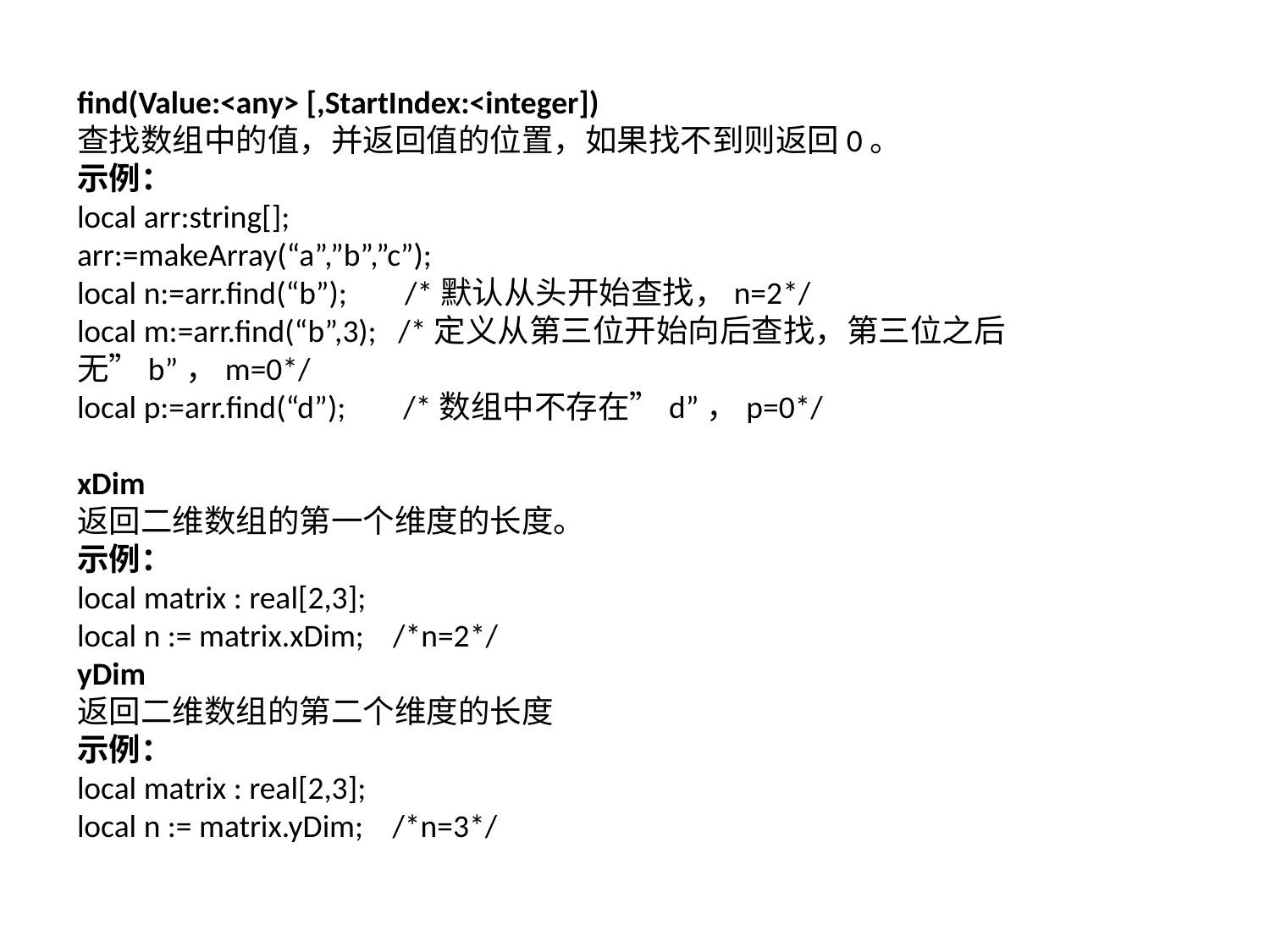

find(Value:<any> [,StartIndex:<integer])
查找数组中的值，并返回值的位置，如果找不到则返回0。
示例：
local arr:string[];
arr:=makeArray(“a”,”b”,”c”);
local n:=arr.find(“b”);        /*默认从头开始查找，n=2*/
local m:=arr.find(“b”,3);   /*定义从第三位开始向后查找，第三位之后无”b”，m=0*/
local p:=arr.find(“d”);        /*数组中不存在”d”，p=0*/

xDim
返回二维数组的第一个维度的长度。
示例：
local matrix : real[2,3];
local n := matrix.xDim;    /*n=2*/
yDim
返回二维数组的第二个维度的长度
示例：
local matrix : real[2,3];
local n := matrix.yDim;    /*n=3*/